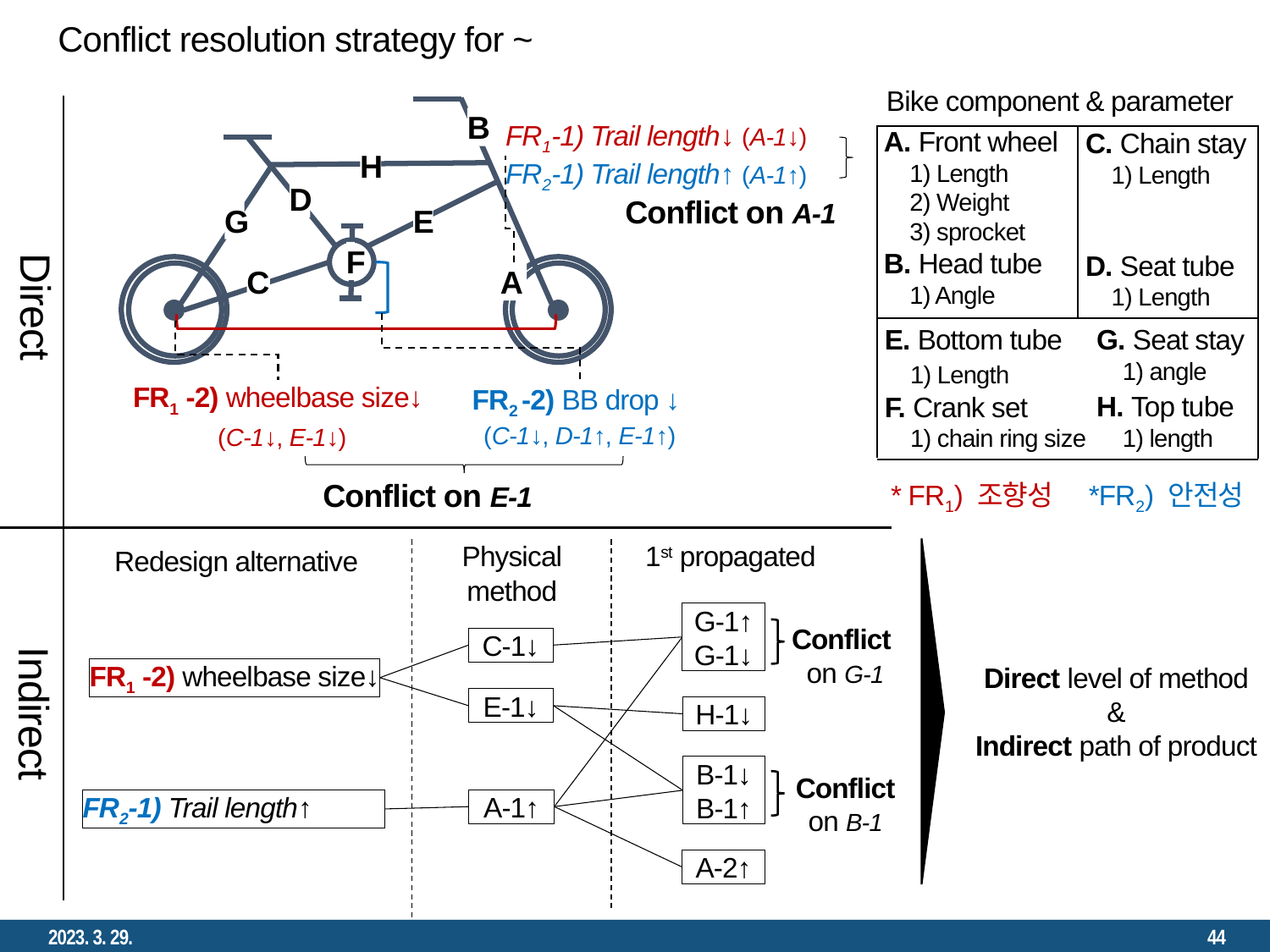

D
E
B
F
C
A
B-1
A-1
A-2
A-3
D-1
E-1
Conflict resolution strategy for ~
F-1
C-1
Bike component & parameter
A. Front wheel
    1) Length
    2) Weight
    3) sprocket
B. Head tube
    1) Angle
C. Chain stay
    1) Length
D. Seat tube
    1) Length
E. Bottom tube
    1) Length
F. Crank set
    1) chain ring size
G. Seat stay
    1) angle
H. Top tube
    1) length
B
FR1-1) Trail length↓ (A-1↓)
FR2-1) Trail length↑ (A-1↑)

H
D
Conflict on A-1
G
E

E
F

C
A

Direct

FR1 -2) wheelbase size↓
 (C-1↓, E-1↓)
FR2 -2) BB drop ↓
(C-1↓, D-1↑, E-1↑)
휠베이스
길이
* FR1) 조향성    *FR2) 안전성
Conflict on E-1
1st propagated
Physical
method
Redesign alternative
G-1↑
G-1↓
E

Conflict
on G-1
C-1↓

FR1 -2) wheelbase size↓
Direct level of method
&
Indirect path of product

Indirect
E-1↓
H-1↓

BB 드랍
길이
B-1↓
B-1↑
Conflict
on B-1

FR2-1) Trail length↑
A-1↑
A-2↑
E-1 변화
2023. 3. 29.
44
origin
(1)
(2)